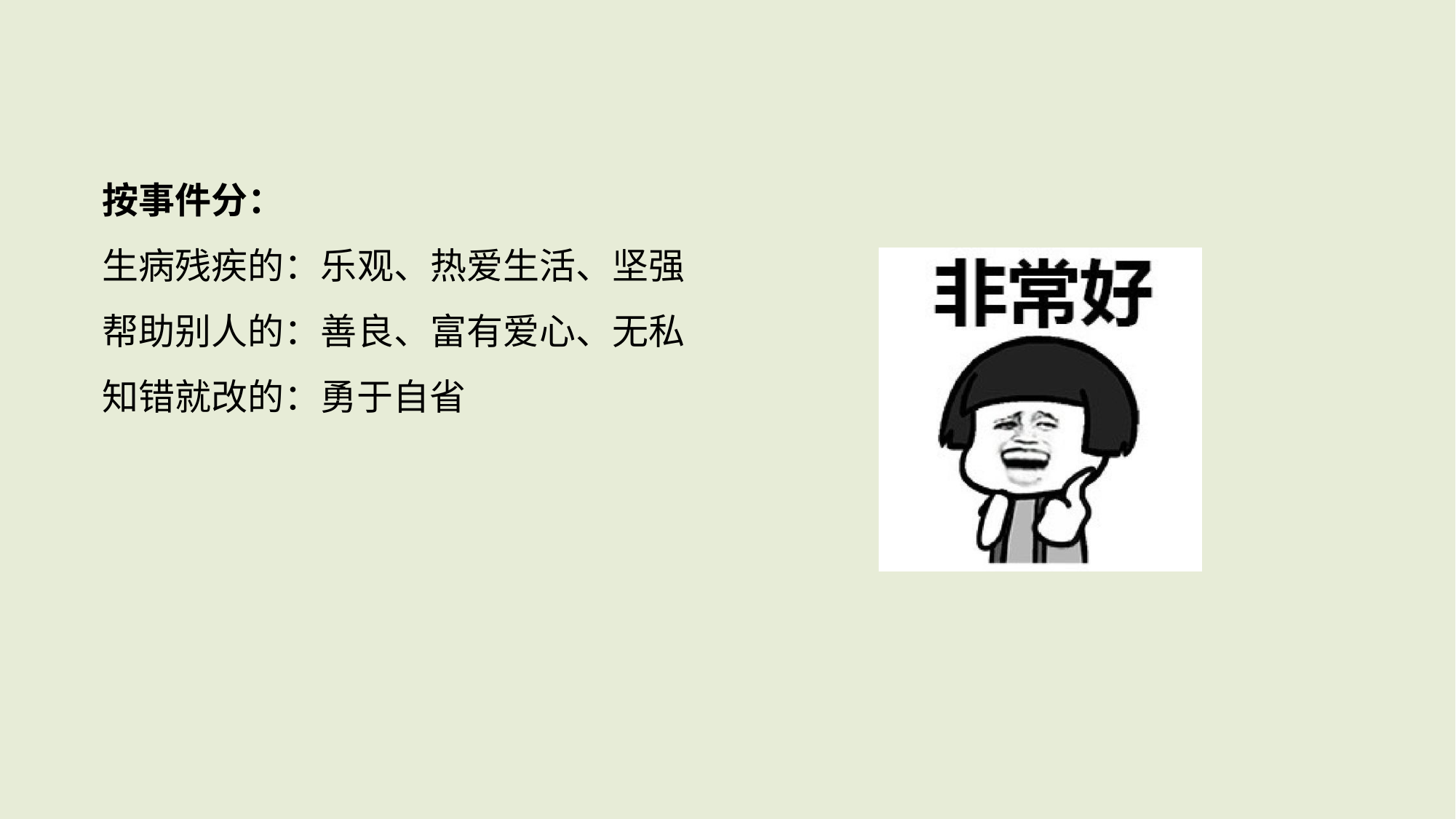

按事件分：
生病残疾的：乐观、热爱生活、坚强 帮助别人的：善良、富有爱心、无私 知错就改的：勇于自省